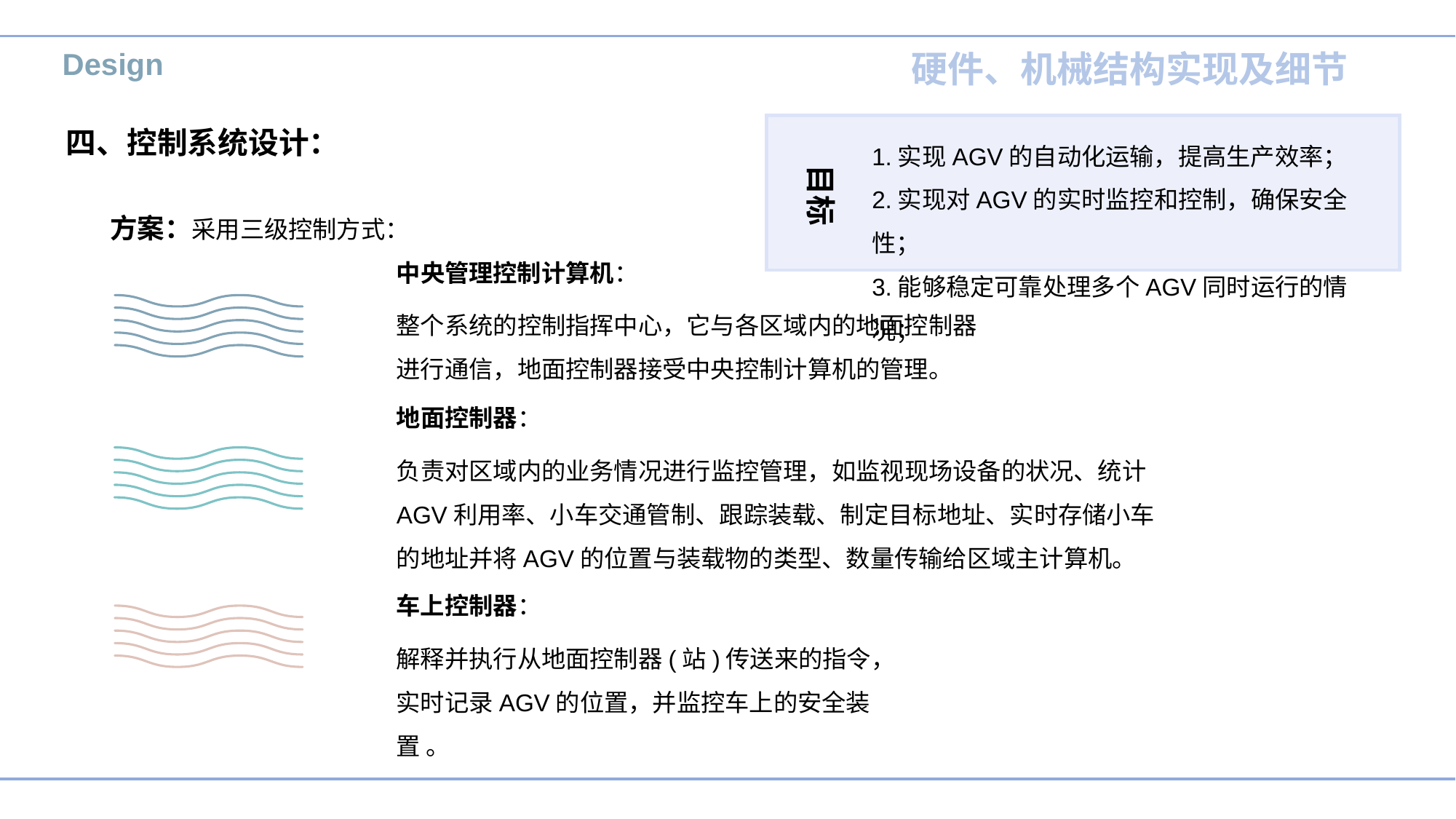

Design
硬件、机械结构实现及细节

四、控制系统设计：
1.实现AGV的自动化运输，提高生产效率；
2.实现对AGV的实时监控和控制，确保安全性；
3.能够稳定可靠处理多个AGV同时运行的情况；

目标
方案：采用三级控制方式：

中央管理控制计算机：
整个系统的控制指挥中心，它与各区域内的地面控制器进行通信，地面控制器接受中央控制计算机的管理。

地面控制器：
负责对区域内的业务情况进行监控管理，如监视现场设备的状况、统计AGV利用率、小车交通管制、跟踪装载、制定目标地址、实时存储小车的地址并将AGV的位置与装载物的类型、数量传输给区域主计算机。

车上控制器：
解释并执行从地面控制器(站)传送来的指令，实时记录AGV的位置，并监控车上的安全装置 。